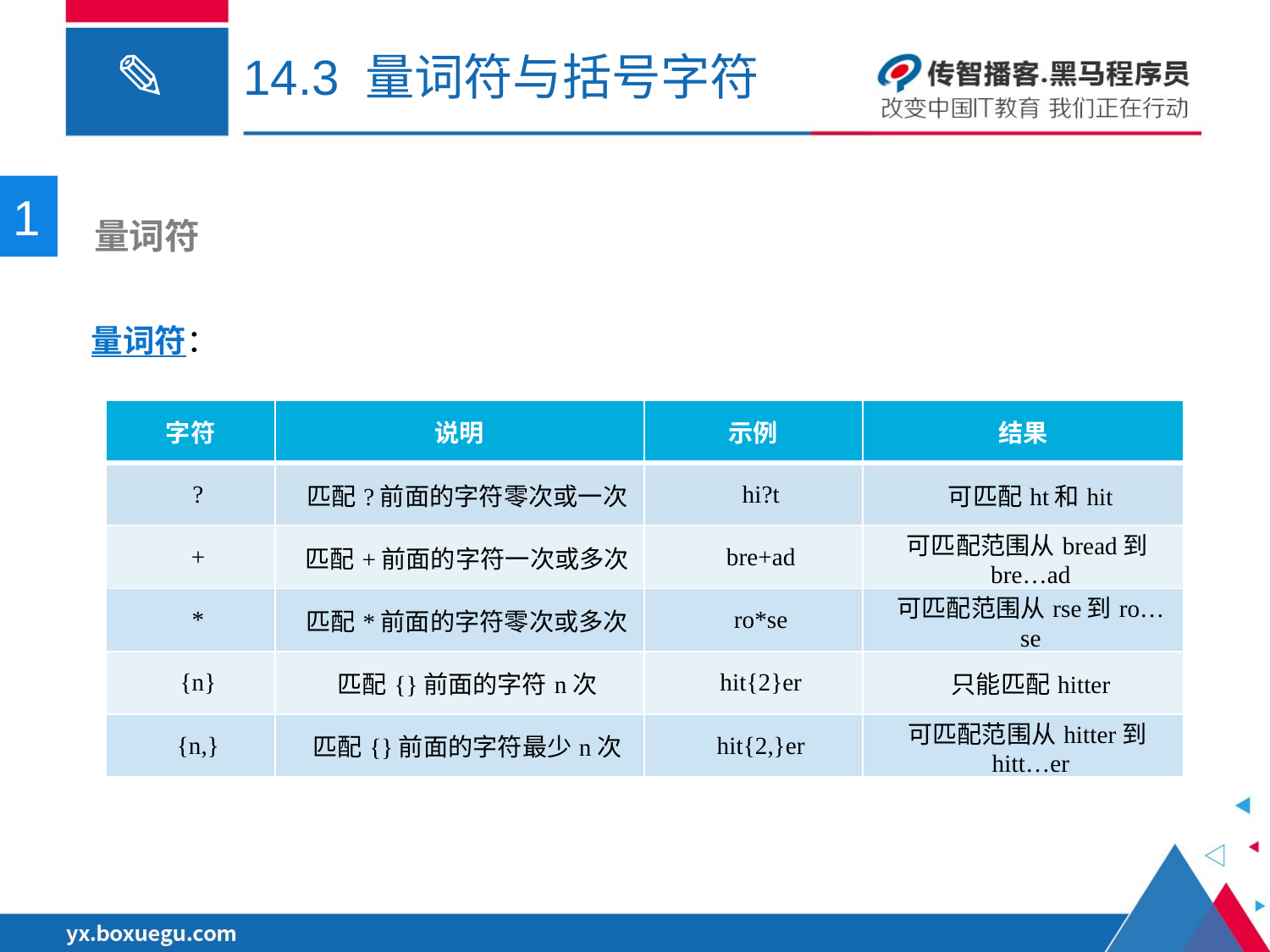

# 14.3 量词符与括号字符

1
  量词符
量词符：
| 字符 | 说明 | 示例 | 结果 |
| --- | --- | --- | --- |
| ? | 匹配?前面的字符零次或一次 | hi?t | 可匹配ht和hit |
| + | 匹配+前面的字符一次或多次 | bre+ad | 可匹配范围从bread到bre…ad |
| \* | 匹配\*前面的字符零次或多次 | ro\*se | 可匹配范围从rse到ro…se |
| {n} | 匹配{}前面的字符n次 | hit{2}er | 只能匹配hitter |
| {n,} | 匹配{}前面的字符最少n次 | hit{2,}er | 可匹配范围从hitter到hitt…er |